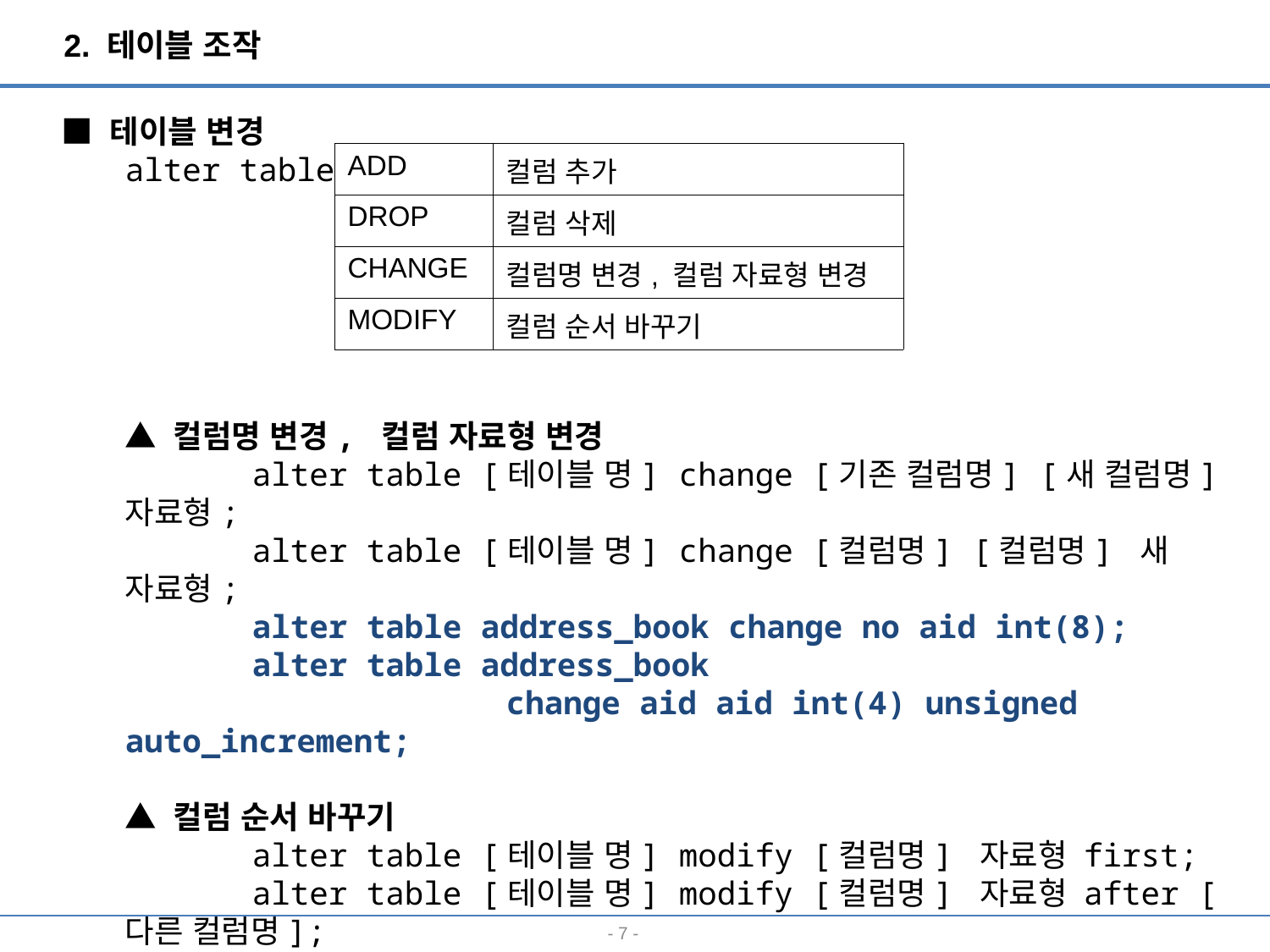

2. 테이블 조작
■ 테이블 변경
alter table

▲ 컬럼명 변경, 컬럼 자료형 변경
	alter table [테이블 명] change [기존 컬럼명] [새 컬럼명] 자료형;
	alter table [테이블 명] change [컬럼명] [컬럼명] 새 자료형;
	alter table address_book change no aid int(8);
	alter table address_book
			change aid aid int(4) unsigned auto_increment;

▲ 컬럼 순서 바꾸기
	alter table [테이블 명] modify [컬럼명] 자료형 first;
	alter table [테이블 명] modify [컬럼명] 자료형 after [다른 컬럼명];
	alter table address_book modify sex char(2) not null after name;

| ADD | 컬럼 추가 |
| --- | --- |
| DROP | 컬럼 삭제 |
| CHANGE | 컬럼명 변경, 컬럼 자료형 변경 |
| MODIFY | 컬럼 순서 바꾸기 |
- 7 -